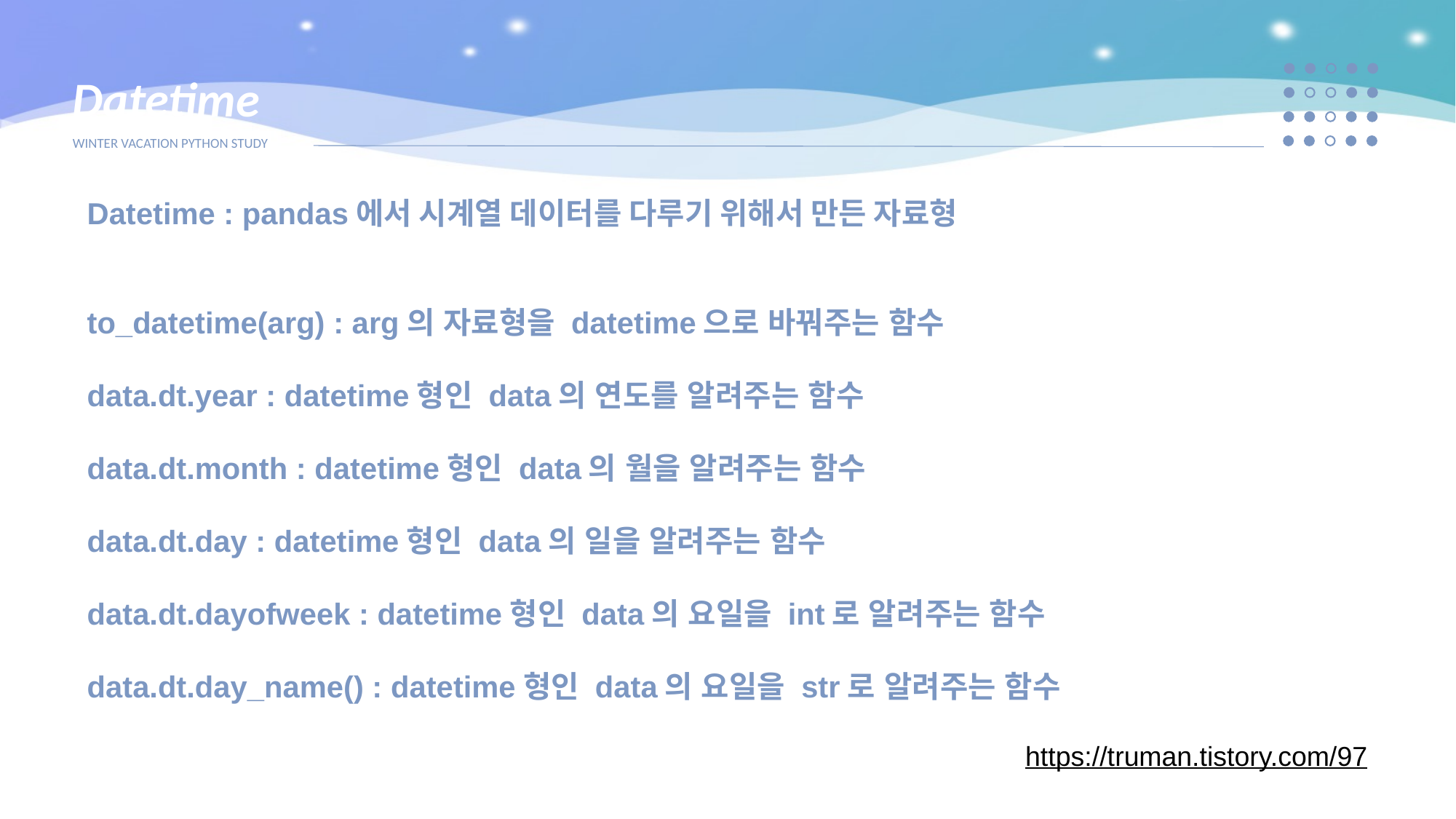

Datetime
WINTER VACATION PYTHON STUDY

Datetime : pandas에서 시계열 데이터를 다루기 위해서 만든 자료형

to_datetime(arg) : arg의 자료형을 datetime으로 바꿔주는 함수

data.dt.year : datetime형인 data의 연도를 알려주는 함수

data.dt.month : datetime형인 data의 월을 알려주는 함수

data.dt.day : datetime형인 data의 일을 알려주는 함수

data.dt.dayofweek : datetime형인 data의 요일을 int로 알려주는 함수

data.dt.day_name() : datetime형인 data의 요일을 str로 알려주는 함수
https://truman.tistory.com/97